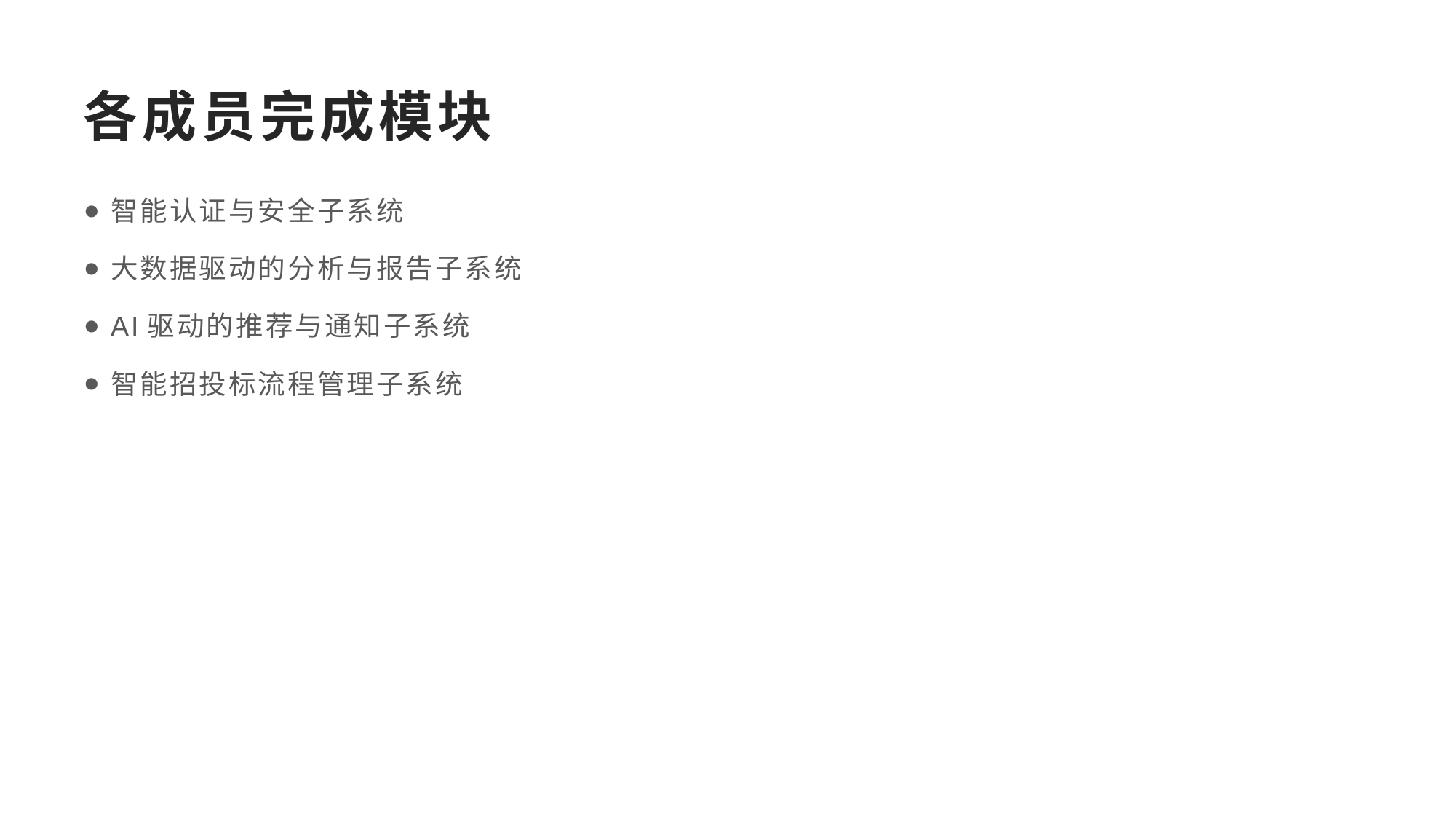

# 各成员完成模块
智能认证与安全子系统
大数据驱动的分析与报告子系统
AI驱动的推荐与通知子系统
智能招投标流程管理子系统